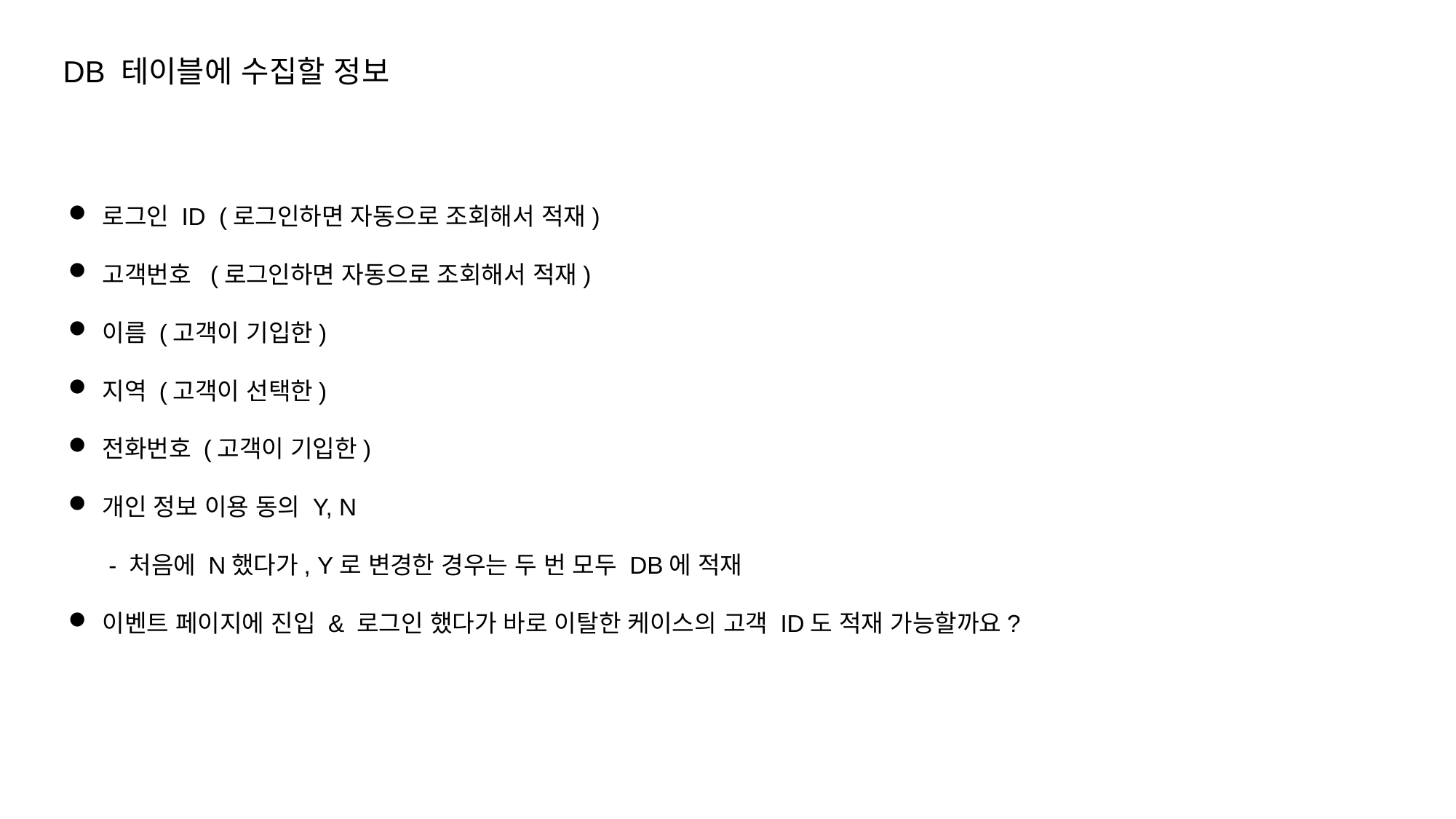

DB 테이블에 수집할 정보
로그인 ID  (로그인하면 자동으로 조회해서 적재)
고객번호  (로그인하면 자동으로 조회해서 적재)
이름 (고객이 기입한)
지역 (고객이 선택한)
전화번호 (고객이 기입한)
개인 정보 이용 동의 Y, N
      - 처음에 N했다가, Y로 변경한 경우는 두 번 모두 DB에 적재
이벤트 페이지에 진입 & 로그인 했다가 바로 이탈한 케이스의 고객 ID도 적재 가능할까요?